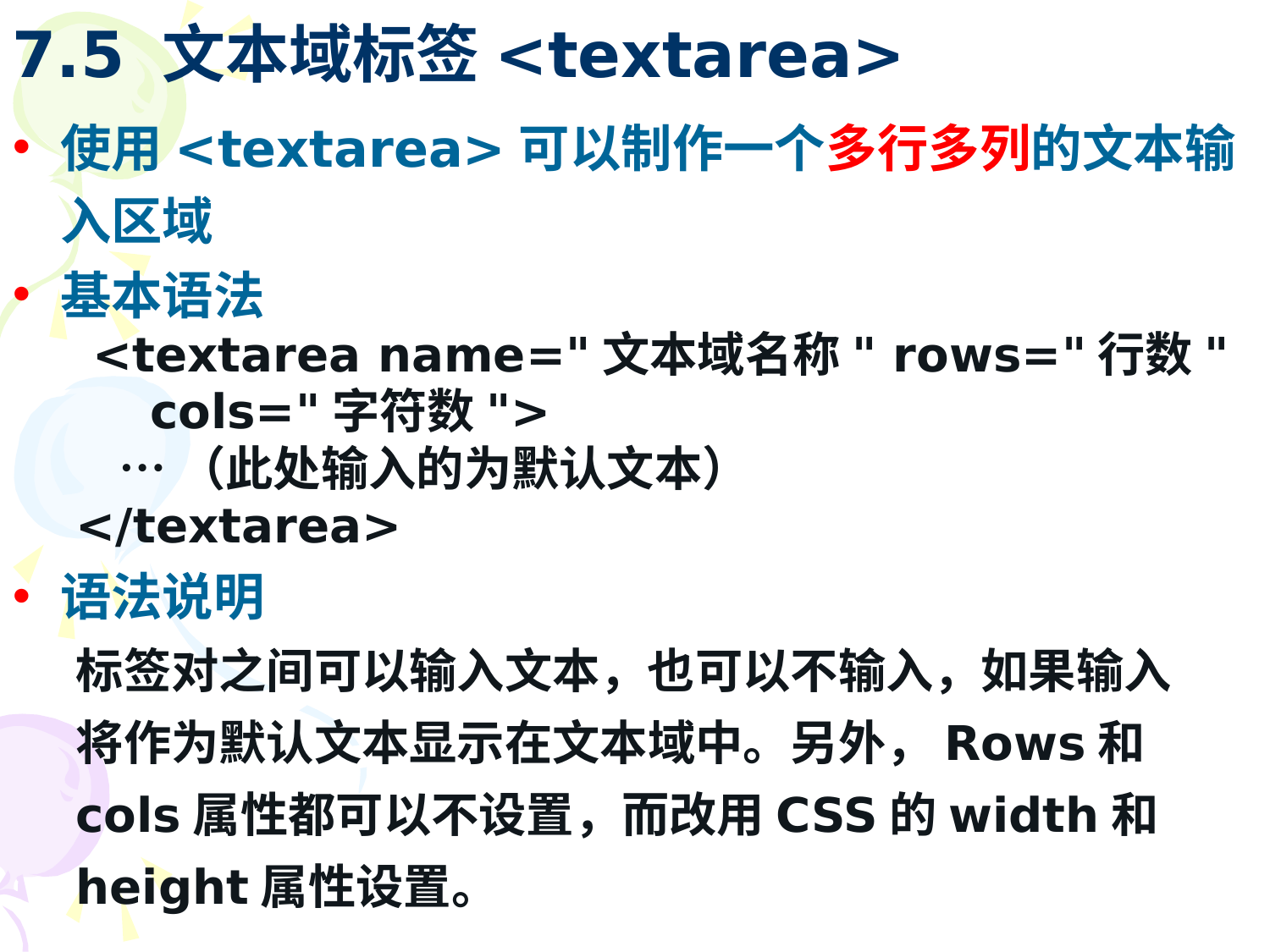

# 7.5 文本域标签<textarea>
使用<textarea>可以制作一个多行多列的文本输入区域
基本语法
 <textarea name="文本域名称" rows="行数" cols="字符数">
    …（此处输入的为默认文本）
</textarea>
语法说明
标签对之间可以输入文本，也可以不输入，如果输入
将作为默认文本显示在文本域中。另外，Rows和
cols属性都可以不设置，而改用CSS的width和
height属性设置。